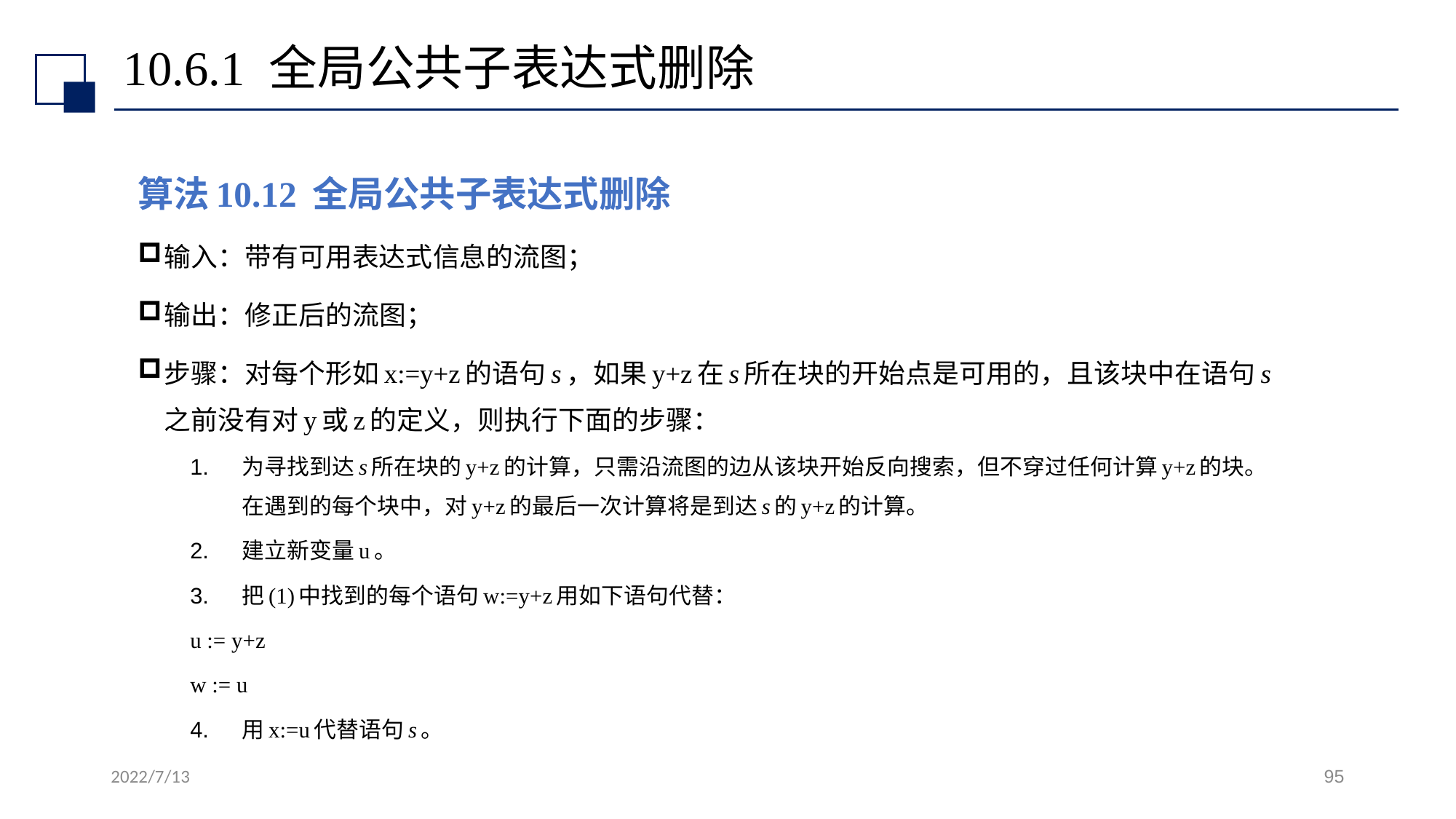

# 10.6.1 全局公共子表达式删除
算法10.12 全局公共子表达式删除
输入：带有可用表达式信息的流图；
输出：修正后的流图；
步骤：对每个形如x:=y+z的语句s，如果y+z在s所在块的开始点是可用的，且该块中在语句s之前没有对y或z的定义，则执行下面的步骤：
为寻找到达s所在块的y+z的计算，只需沿流图的边从该块开始反向搜索，但不穿过任何计算y+z的块。在遇到的每个块中，对y+z的最后一次计算将是到达s的y+z的计算。
建立新变量u。
把(1)中找到的每个语句w:=y+z用如下语句代替：
		u := y+z
		w := u
用x:=u代替语句s。
2022/7/13
95